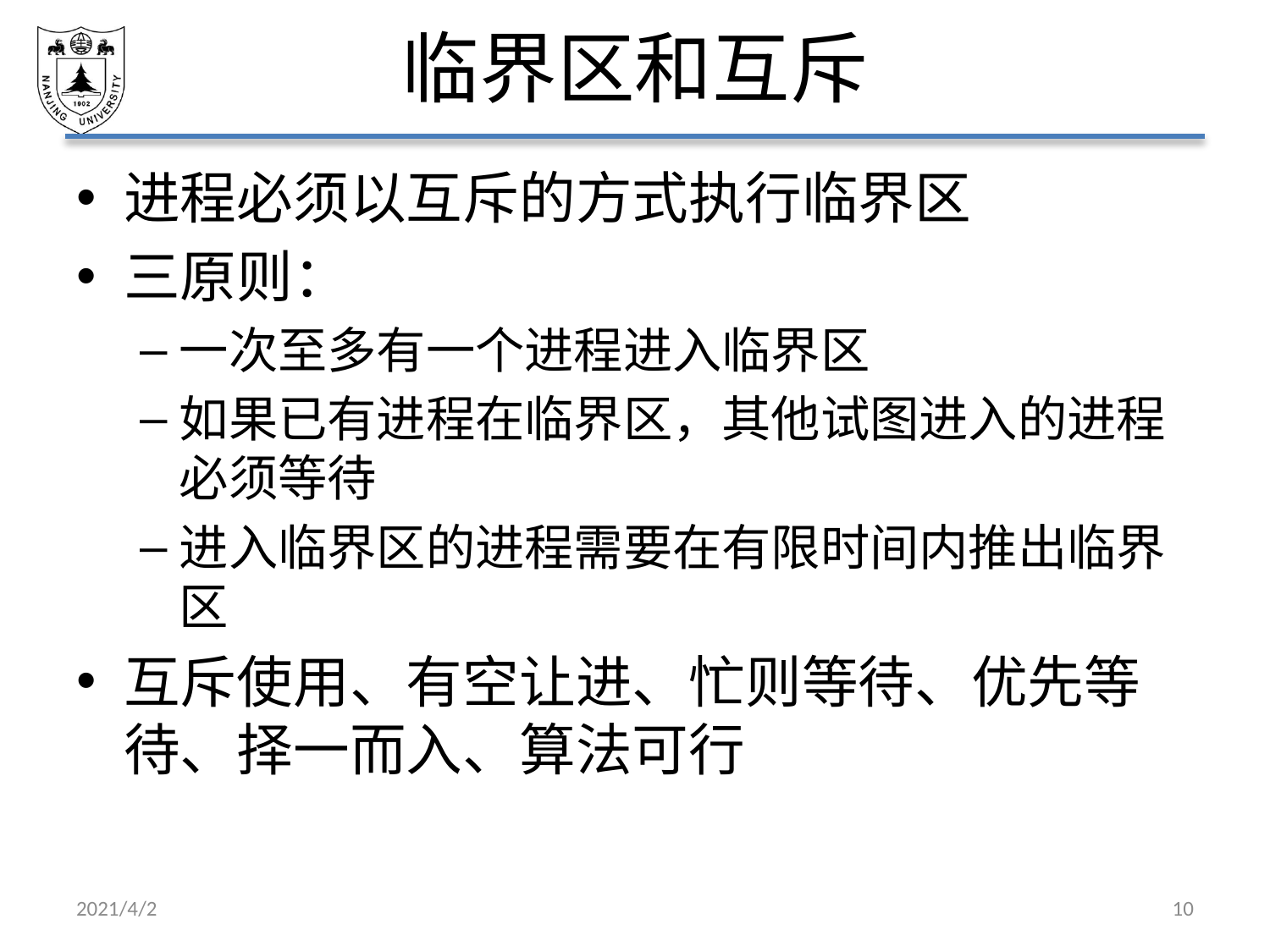

# 临界区和互斥
进程必须以互斥的方式执行临界区
三原则：
一次至多有一个进程进入临界区
如果已有进程在临界区，其他试图进入的进程必须等待
进入临界区的进程需要在有限时间内推出临界区
互斥使用、有空让进、忙则等待、优先等待、择一而入、算法可行
2021/4/2
10